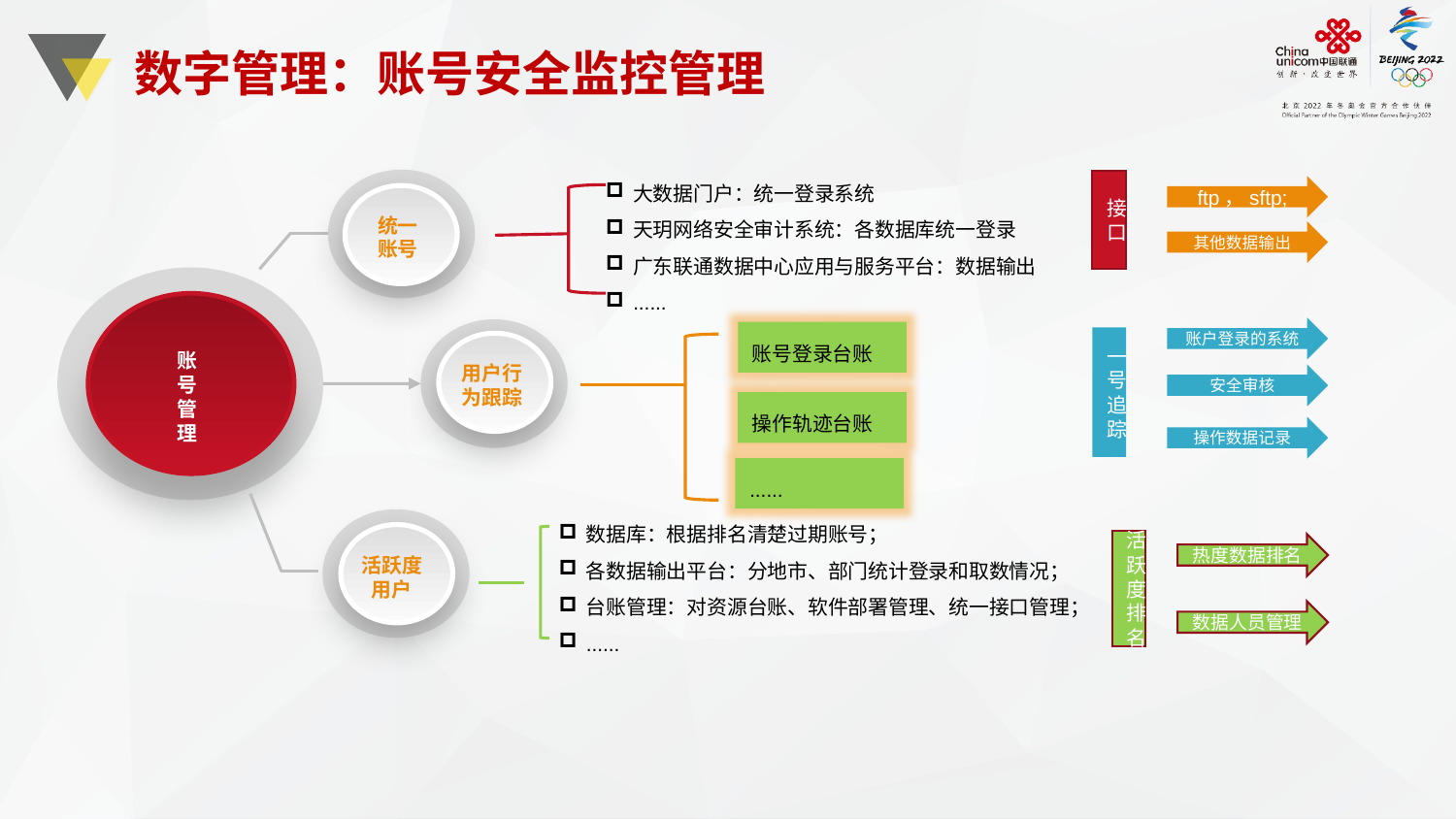

# 数字管理：账号安全监控管理
大数据门户：统一登录系统
天玥网络安全审计系统：各数据库统一登录
广东联通数据中心应用与服务平台：数据输出
......

接口
ftp，sftp;

统一
账号
其他数据输出

账号
管理
账户登录的系统

账号登录台账
一号追踪

用户行
为跟踪

安全审核
操作轨迹台账
操作数据记录

数据库：根据排名清楚过期账号；
各数据输出平台：分地市、部门统计登录和取数情况；
台账管理：对资源台账、软件部署管理、统一接口管理；
......

活跃度
用户
活跃度排名
热度数据排名
数据人员管理
......